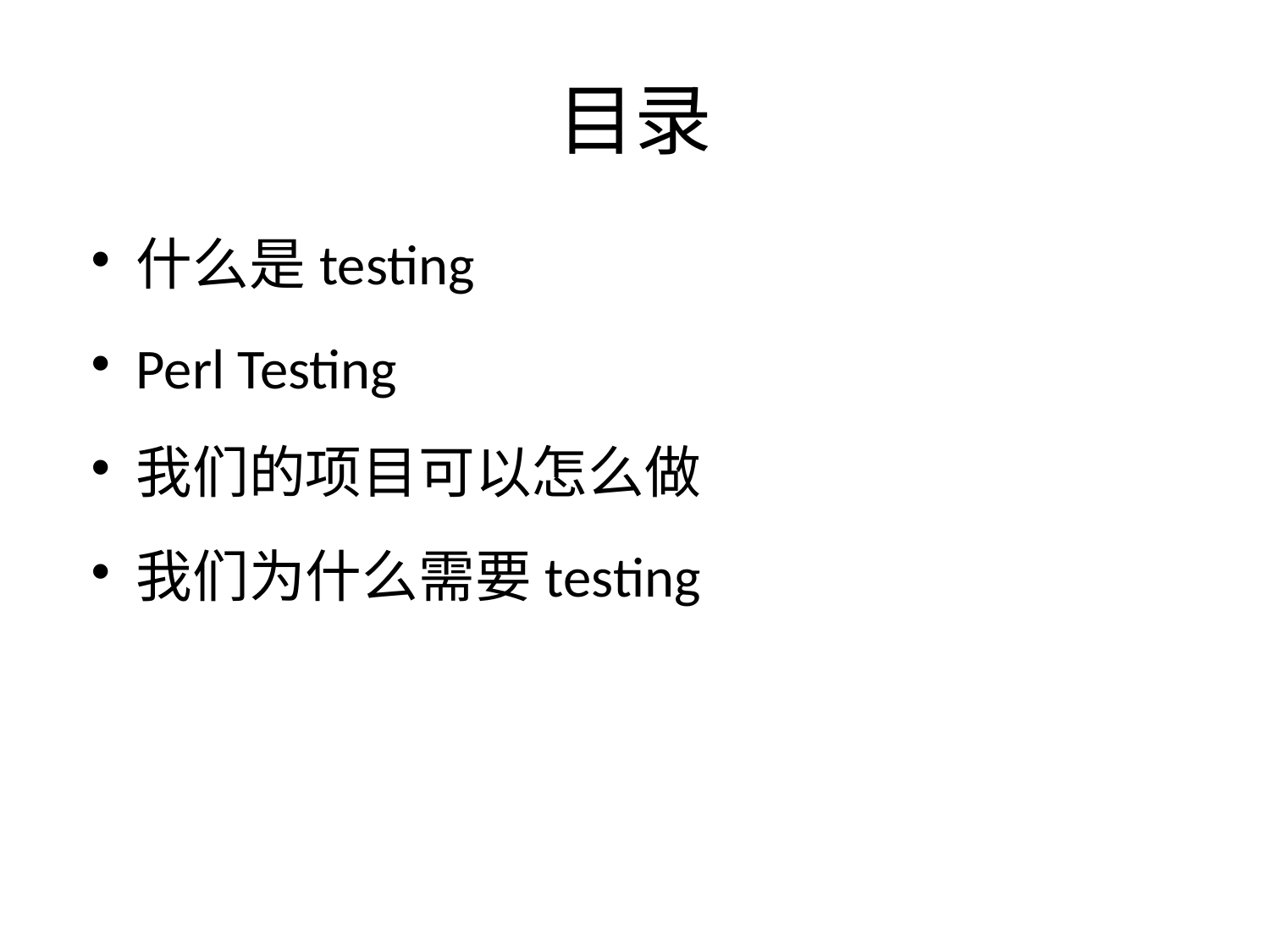

# 目录
什么是testing
Perl Testing
我们的项目可以怎么做
我们为什么需要testing